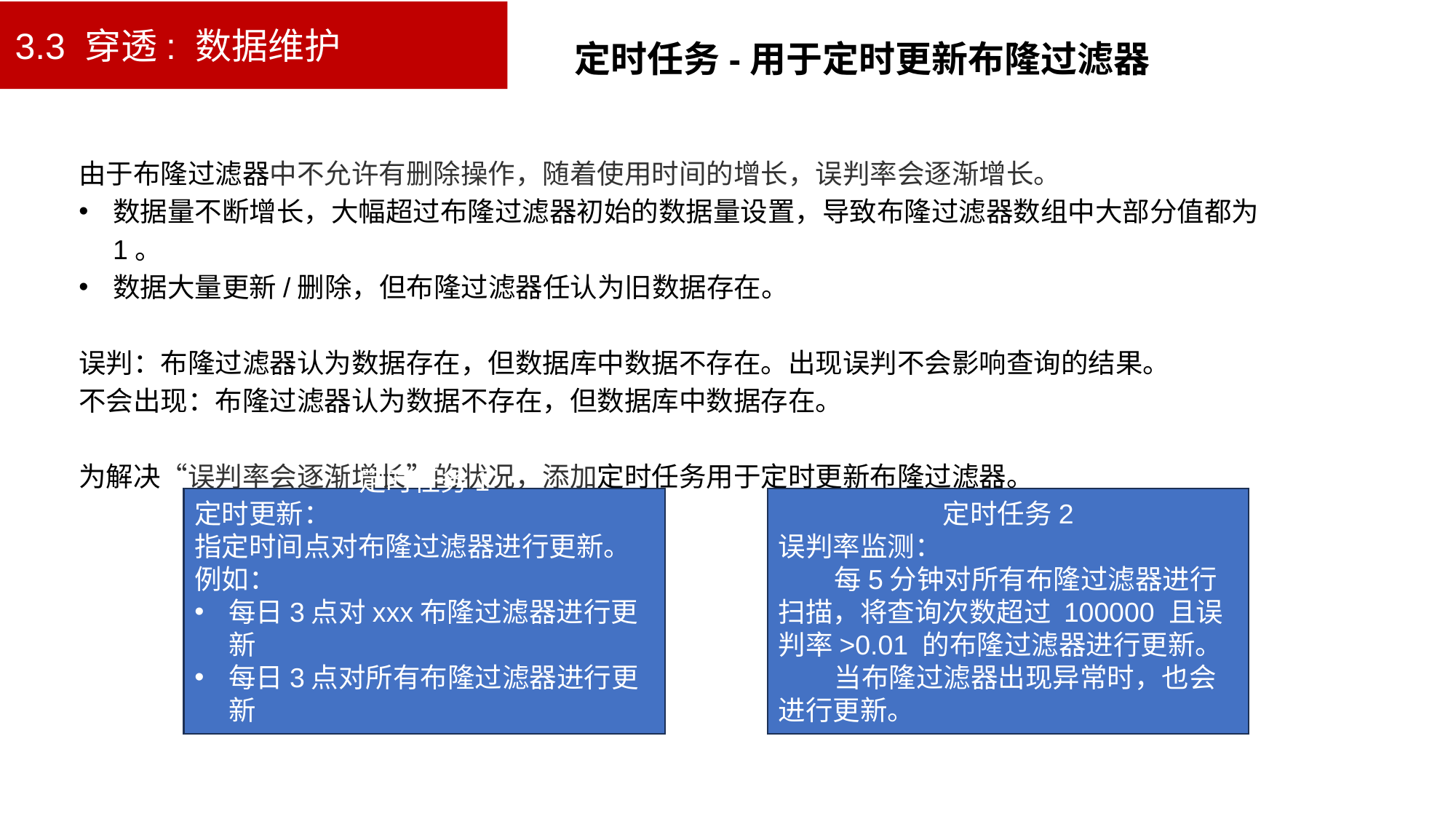

3.4 方案实现原理
3.3.3 穿透: 定时任务
3.4 方案实现原理
3.4 穿透: 方案实现原理
3.3 穿透: 数据维护
定时任务-用于定时更新布隆过滤器
由于布隆过滤器中不允许有删除操作，随着使用时间的增长，误判率会逐渐增长。
数据量不断增长，大幅超过布隆过滤器初始的数据量设置，导致布隆过滤器数组中大部分值都为1。
数据大量更新/删除，但布隆过滤器任认为旧数据存在。

误判：布隆过滤器认为数据存在，但数据库中数据不存在。出现误判不会影响查询的结果。
不会出现：布隆过滤器认为数据不存在，但数据库中数据存在。

为解决“误判率会逐渐增长”的状况，添加定时任务用于定时更新布隆过滤器。
定时任务1
定时更新：
指定时间点对布隆过滤器进行更新。
例如：
每日3点对xxx布隆过滤器进行更新
每日3点对所有布隆过滤器进行更新

定时任务2
误判率监测：
        每5分钟对所有布隆过滤器进行扫描，将查询次数超过 100000 且误判率>0.01 的布隆过滤器进行更新。
        当布隆过滤器出现异常时，也会进行更新。